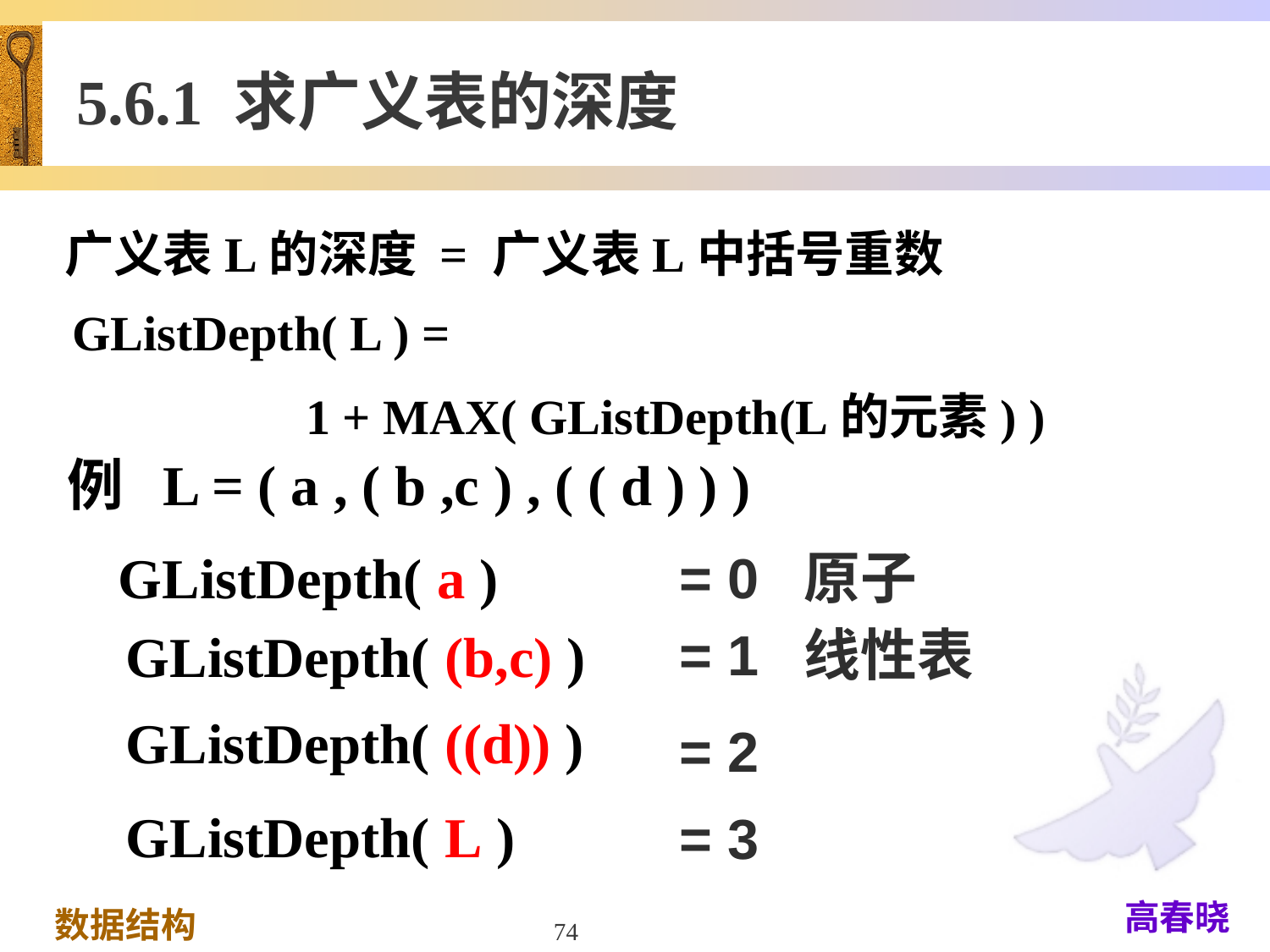

5.6.1 求广义表的深度
广义表L的深度 = 广义表L中括号重数
GListDepth( L ) =
                   1 + MAX( GListDepth(L的元素) )
 例  L = ( a , ( b ,c ) , ( ( d ) ) )
GListDepth( a )
= 0  原子
= 1  线性表
        GListDepth( (b,c) )
        GListDepth( ((d)) )
= 2

= 3
        GListDepth( L )
74